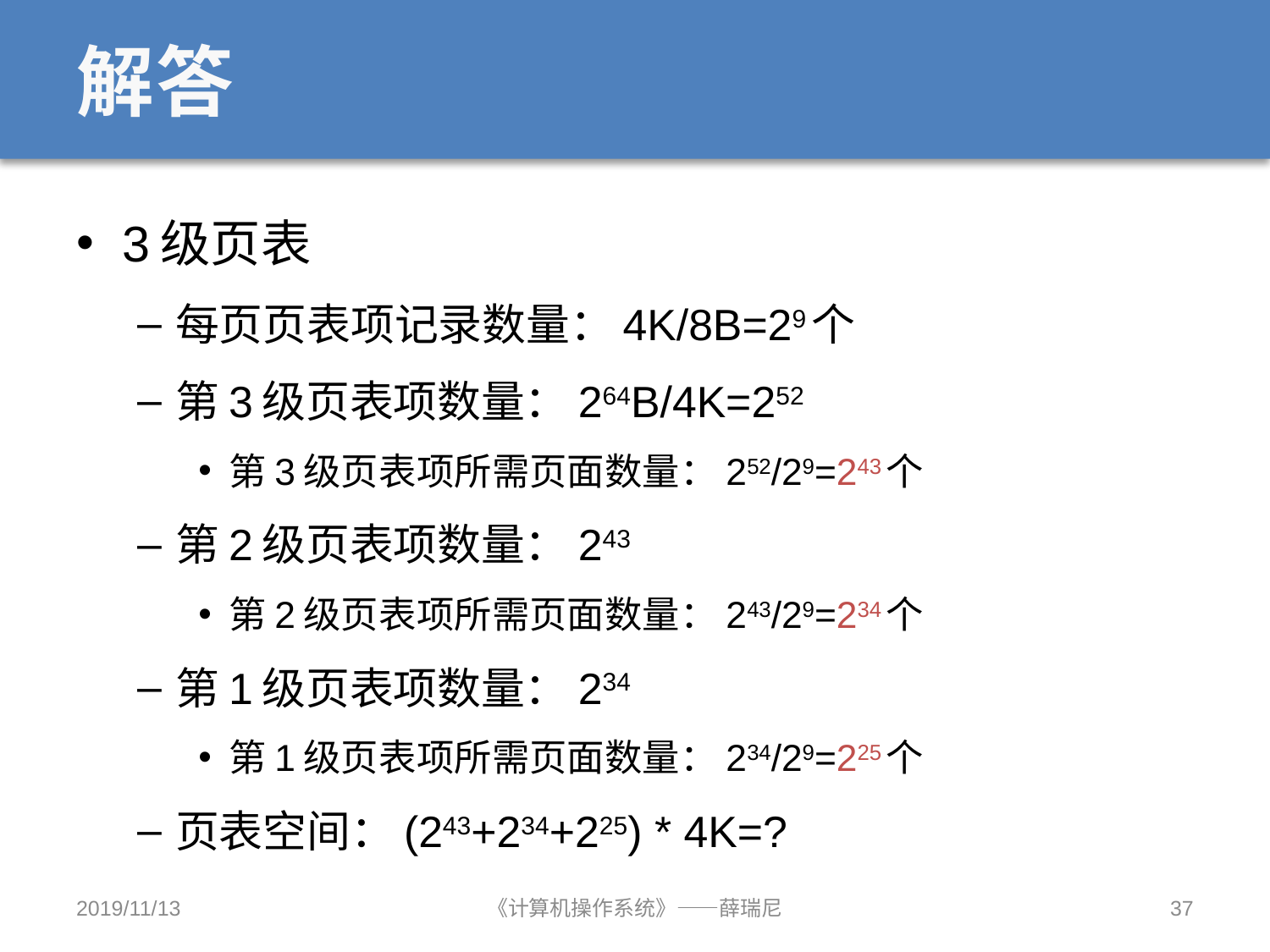

# 解答
3级页表
每页页表项记录数量：4K/8B=29个
第3级页表项数量：264B/4K=252
第3级页表项所需页面数量：252/29=243个
第2级页表项数量：243
第2级页表项所需页面数量：243/29=234个
第1级页表项数量：234
第1级页表项所需页面数量：234/29=225个
页表空间：(243+234+225) * 4K=?
2019/11/13
《计算机操作系统》——薛瑞尼
37